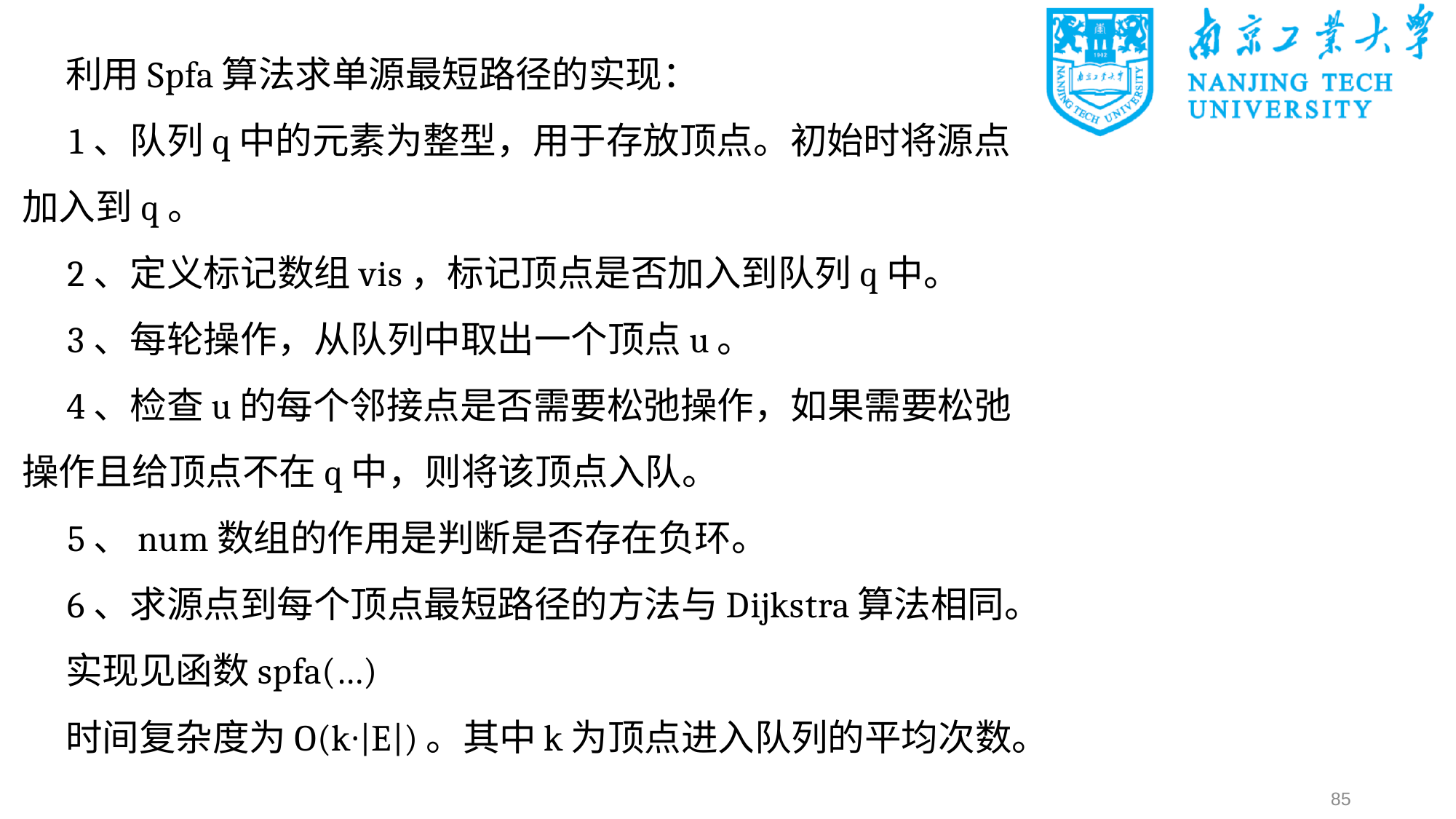

利用Spfa算法求单源最短路径的实现：
1、队列q中的元素为整型，用于存放顶点。初始时将源点加入到q。
2、定义标记数组vis，标记顶点是否加入到队列q中。
3、每轮操作，从队列中取出一个顶点u。
4、检查u的每个邻接点是否需要松弛操作，如果需要松弛操作且给顶点不在q中，则将该顶点入队。
5、num数组的作用是判断是否存在负环。
6、求源点到每个顶点最短路径的方法与Dijkstra算法相同。
实现见函数spfa(…)
时间复杂度为O(k∙|E|)。其中k为顶点进入队列的平均次数。
85